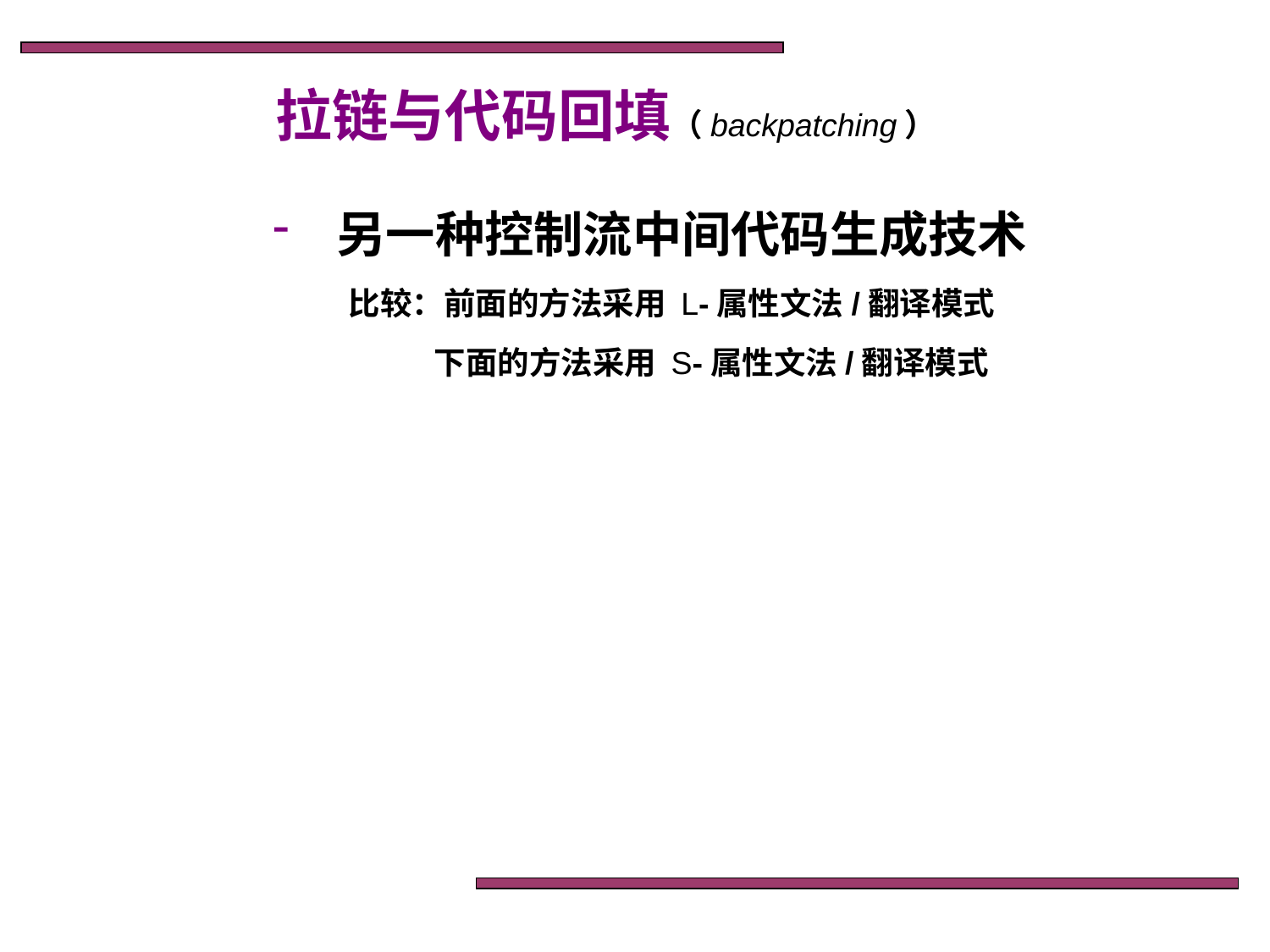

拉链与代码回填（backpatching）
  另一种控制流中间代码生成技术

     比较：前面的方法采用 L-属性文法/翻译模式

                下面的方法采用 S-属性文法/翻译模式